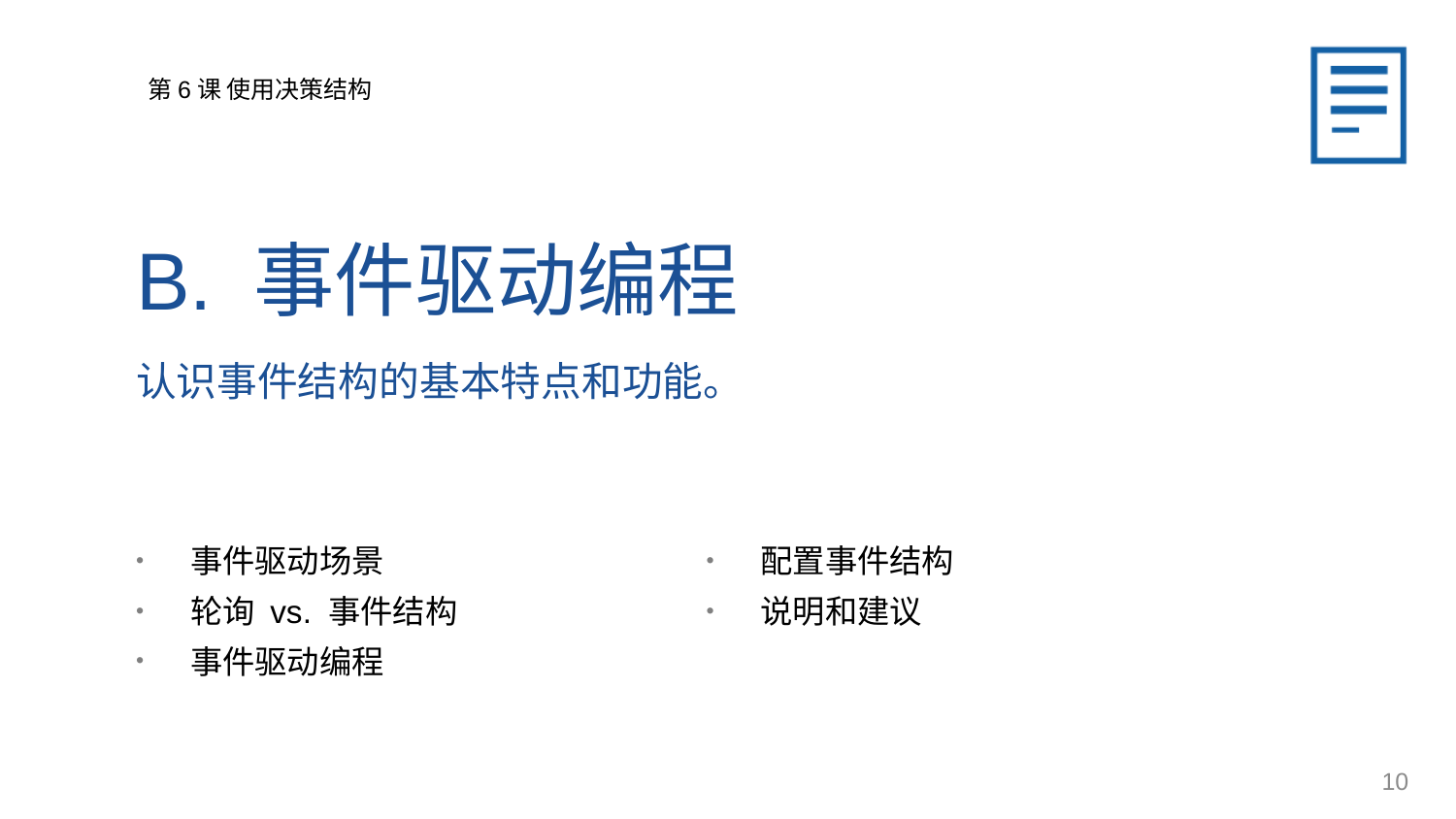

B. 事件驱动编程
认识事件结构的基本特点和功能。
事件驱动场景
轮询 vs. 事件结构
事件驱动编程
配置事件结构
说明和建议
10